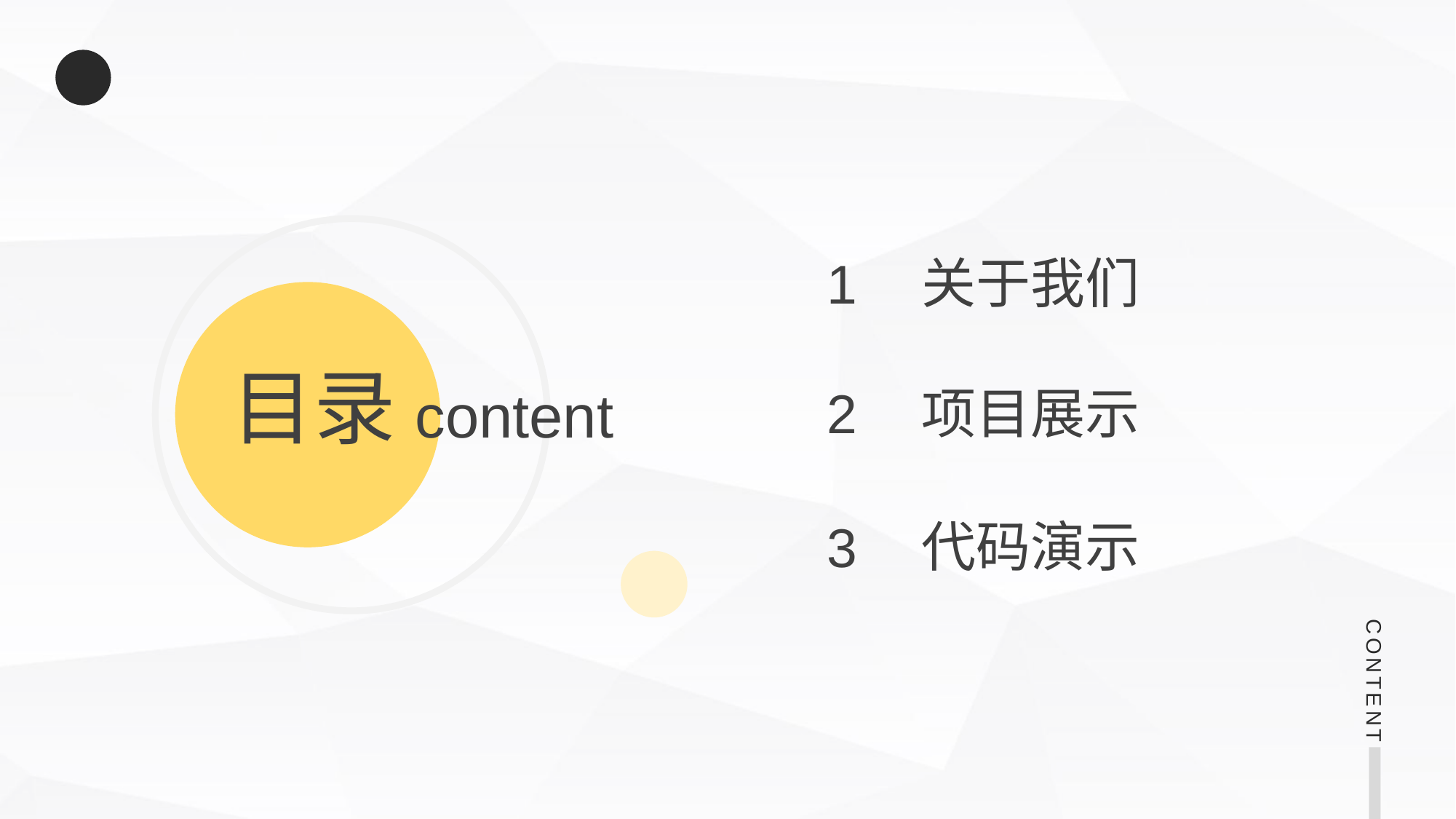

关于我们
1

目录content
2
项目展示
代码演示
3

CONTENT